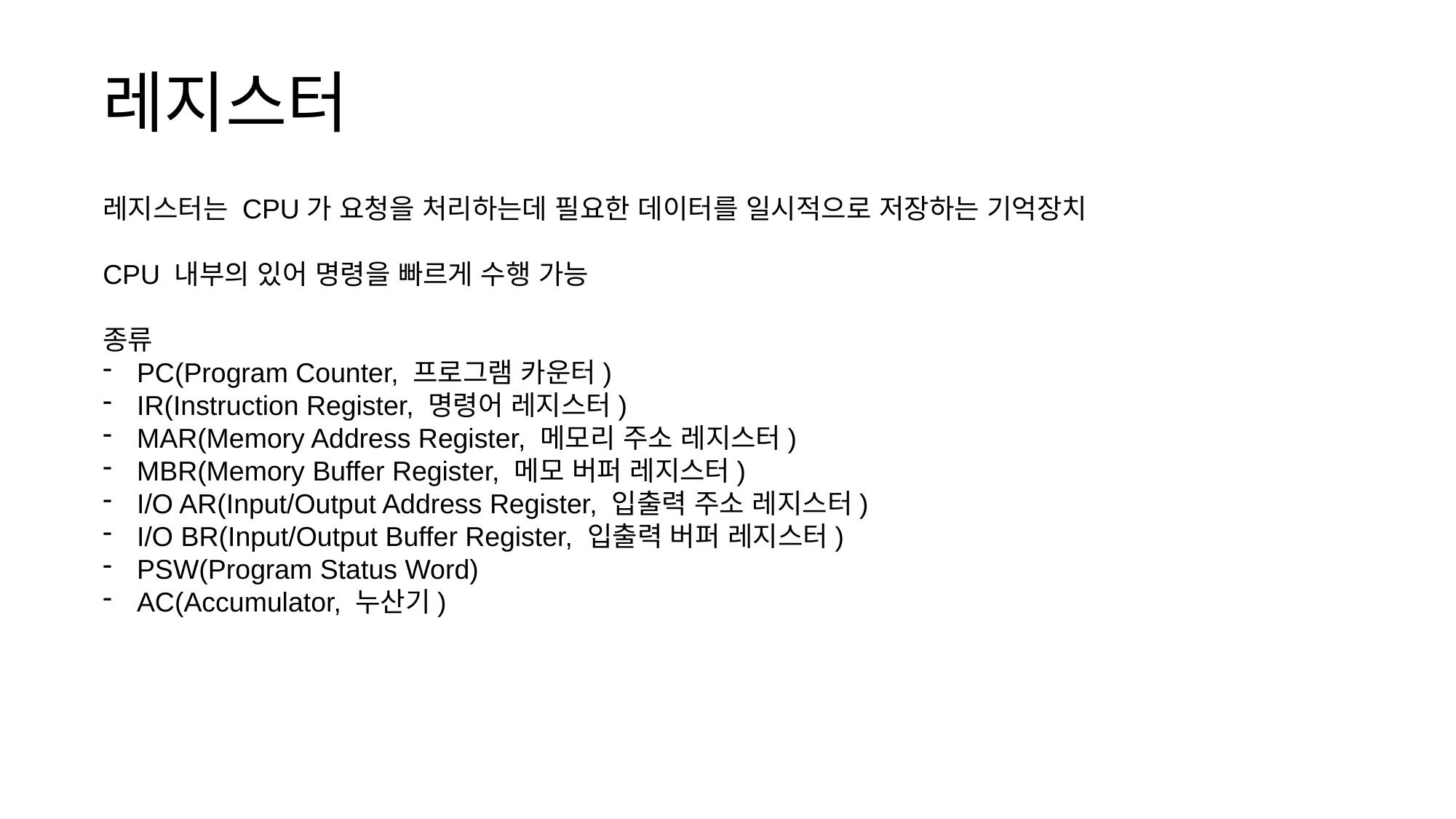

# 레지스터
레지스터는 CPU가 요청을 처리하는데 필요한 데이터를 일시적으로 저장하는 기억장치

CPU 내부의 있어 명령을 빠르게 수행 가능

종류
PC(Program Counter, 프로그램 카운터)
IR(Instruction Register, 명령어 레지스터)
MAR(Memory Address Register, 메모리 주소 레지스터)
MBR(Memory Buffer Register, 메모 버퍼 레지스터)
I/O AR(Input/Output Address Register, 입출력 주소 레지스터)
I/O BR(Input/Output Buffer Register, 입출력 버퍼 레지스터)
PSW(Program Status Word)
AC(Accumulator, 누산기)